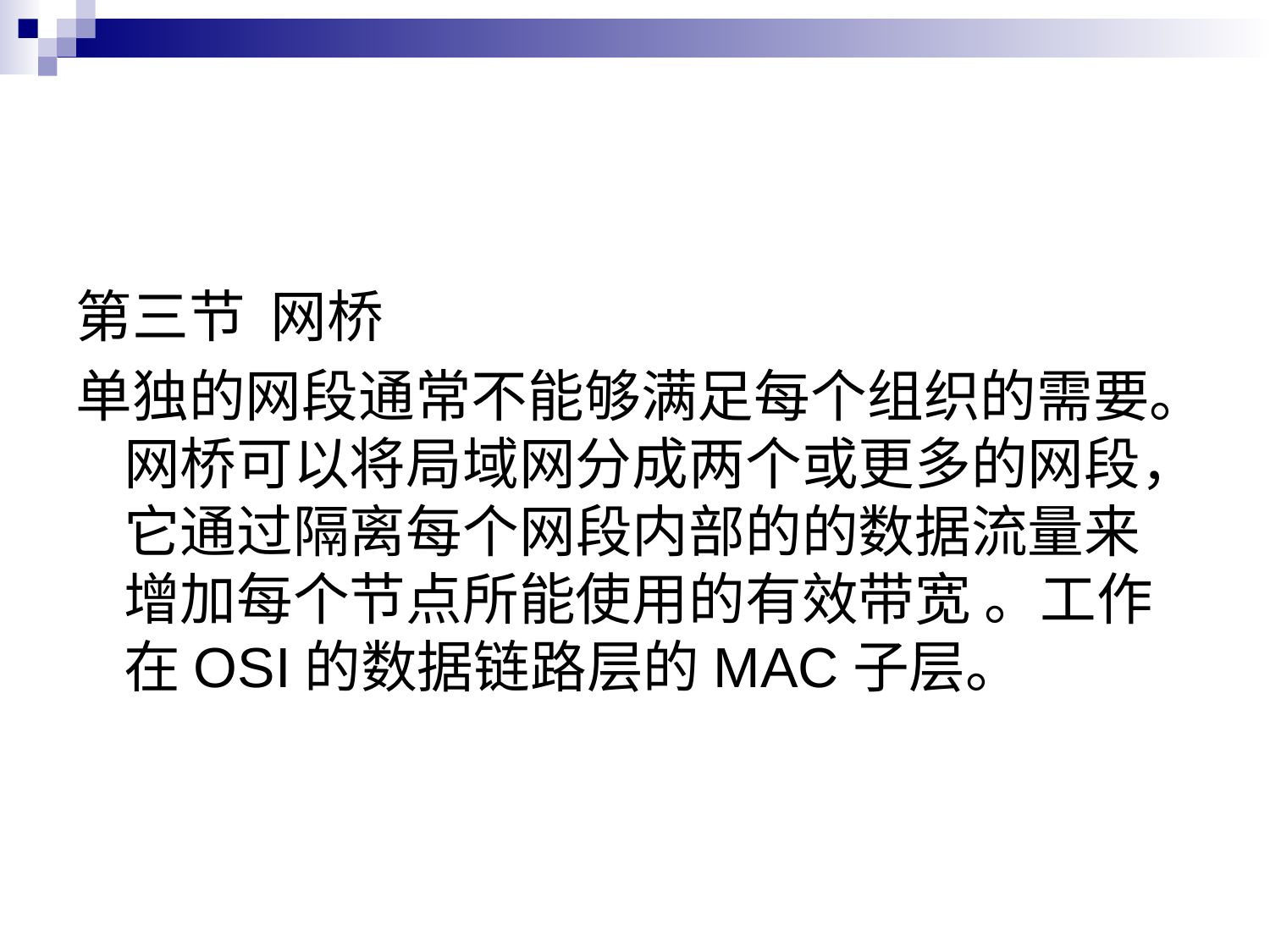

#
第三节  网桥
单独的网段通常不能够满足每个组织的需要。网桥可以将局域网分成两个或更多的网段，它通过隔离每个网段内部的的数据流量来增加每个节点所能使用的有效带宽 。工作在OSI的数据链路层的MAC子层。